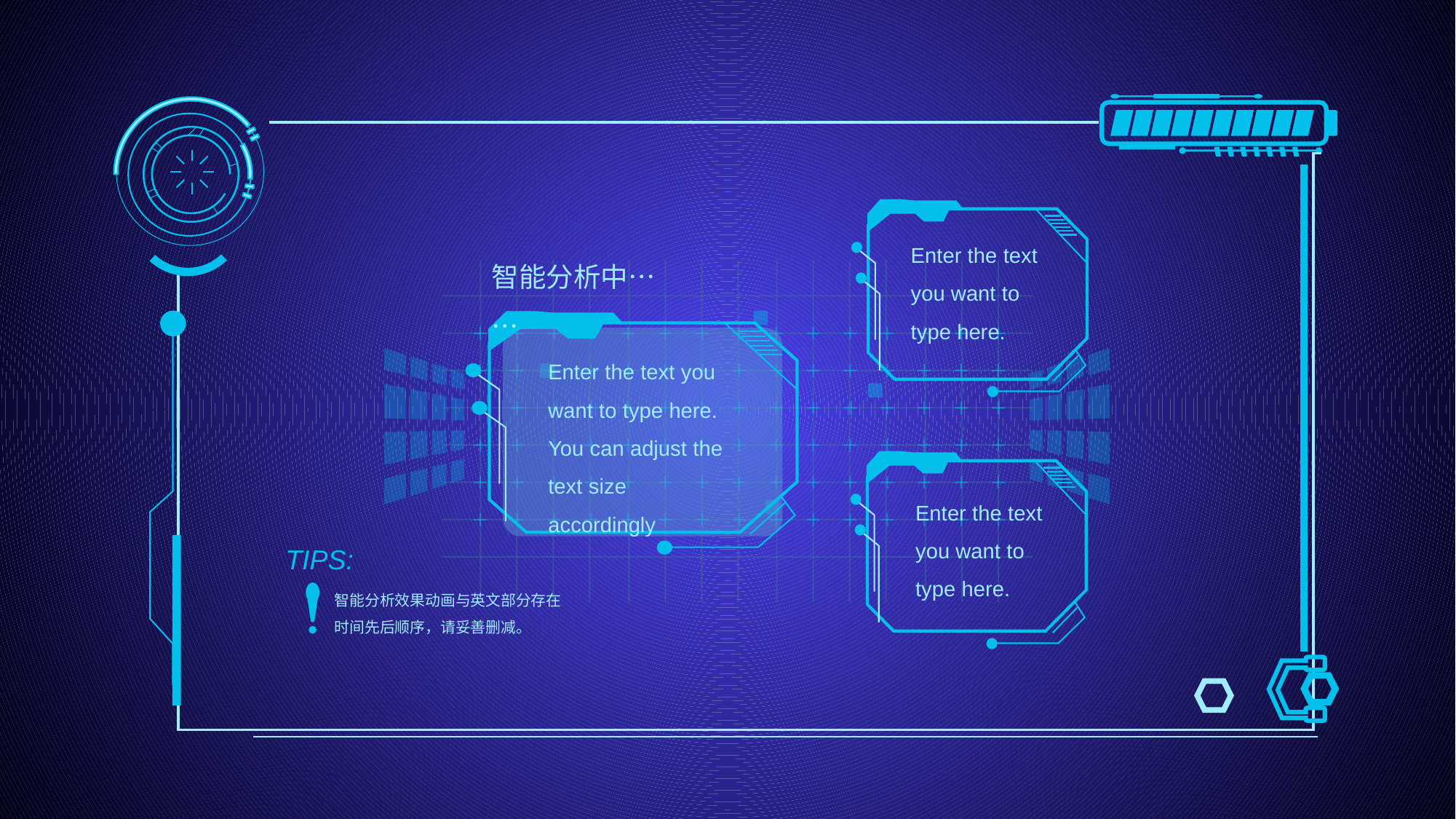

Enter the text you want to type here.
智能分析中……

Enter the text you want to type here. You can adjust the text size accordingly

Enter the text you want to type here.

TIPS:
智能分析效果动画与英文部分存在时间先后顺序，请妥善删减。